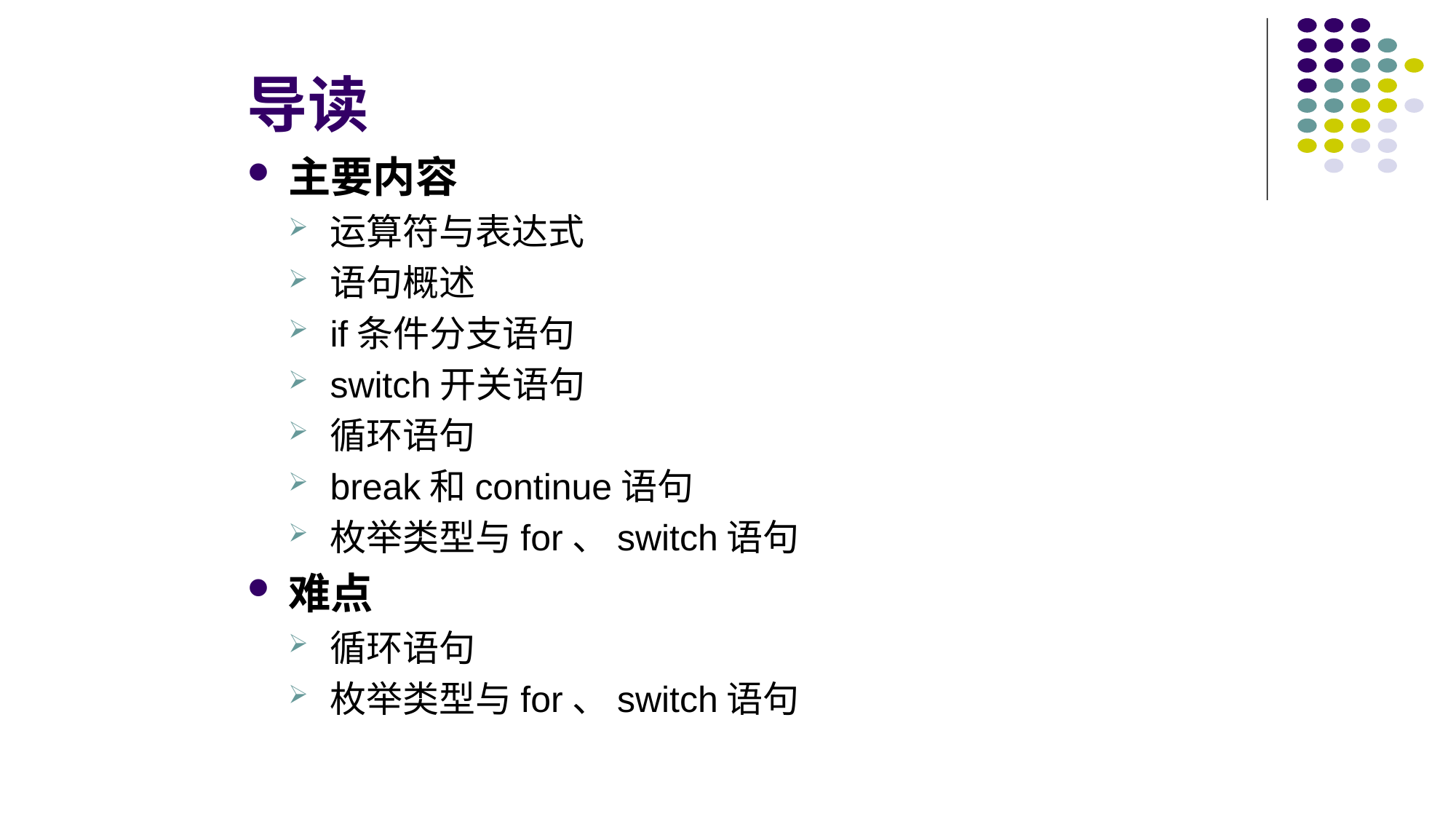

# 导读
主要内容
运算符与表达式
语句概述
if条件分支语句
switch开关语句
循环语句
break和continue语句
枚举类型与for、switch语句
难点
循环语句
枚举类型与for、switch语句
3